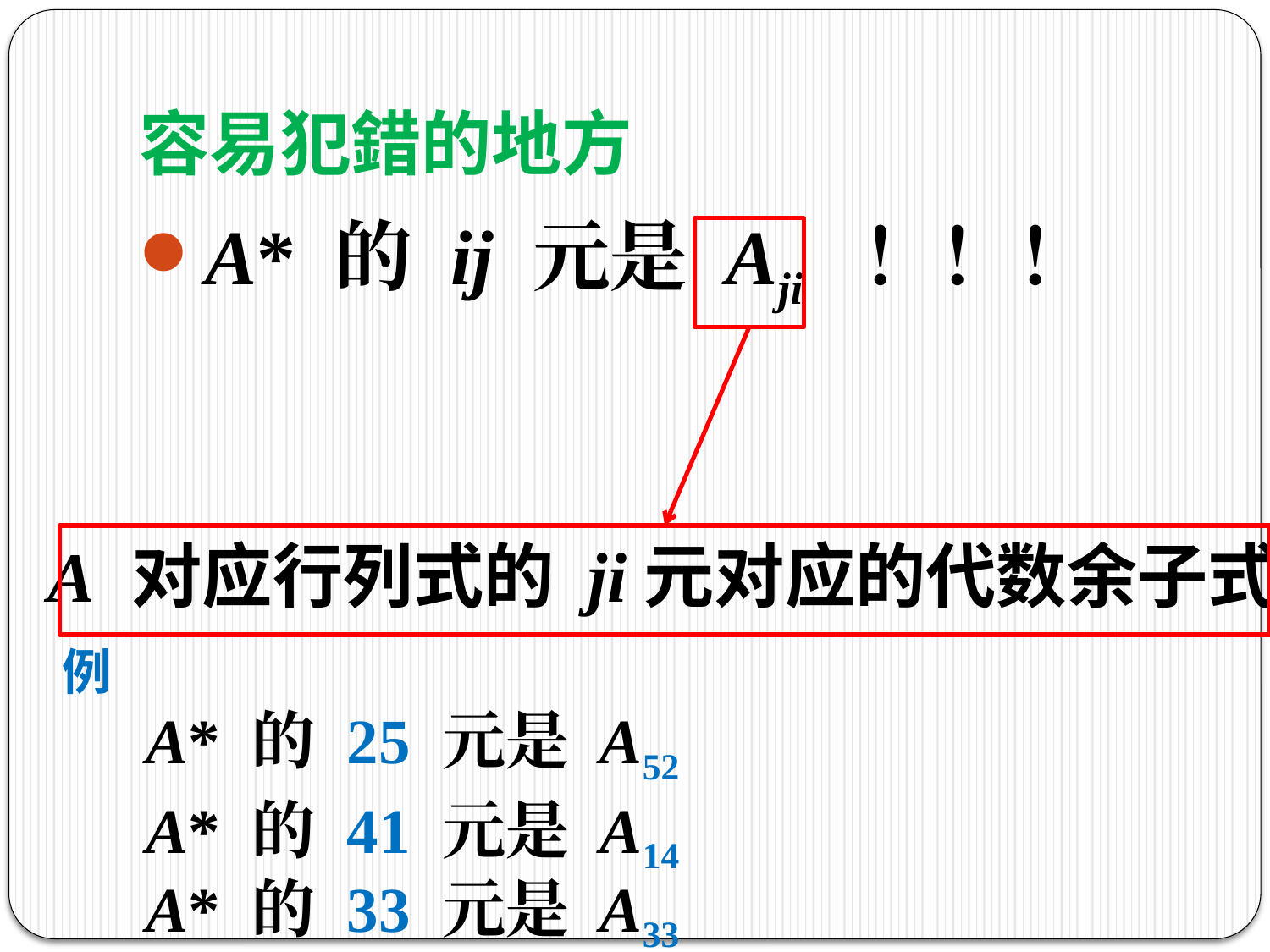

# 容易犯錯的地方
A* 的 ij 元是 Aji ！！！

A 对应行列式的 ji元对应的代数余子式

例
A* 的 25 元是 A52
A* 的 41 元是 A14
A* 的 33 元是 A33